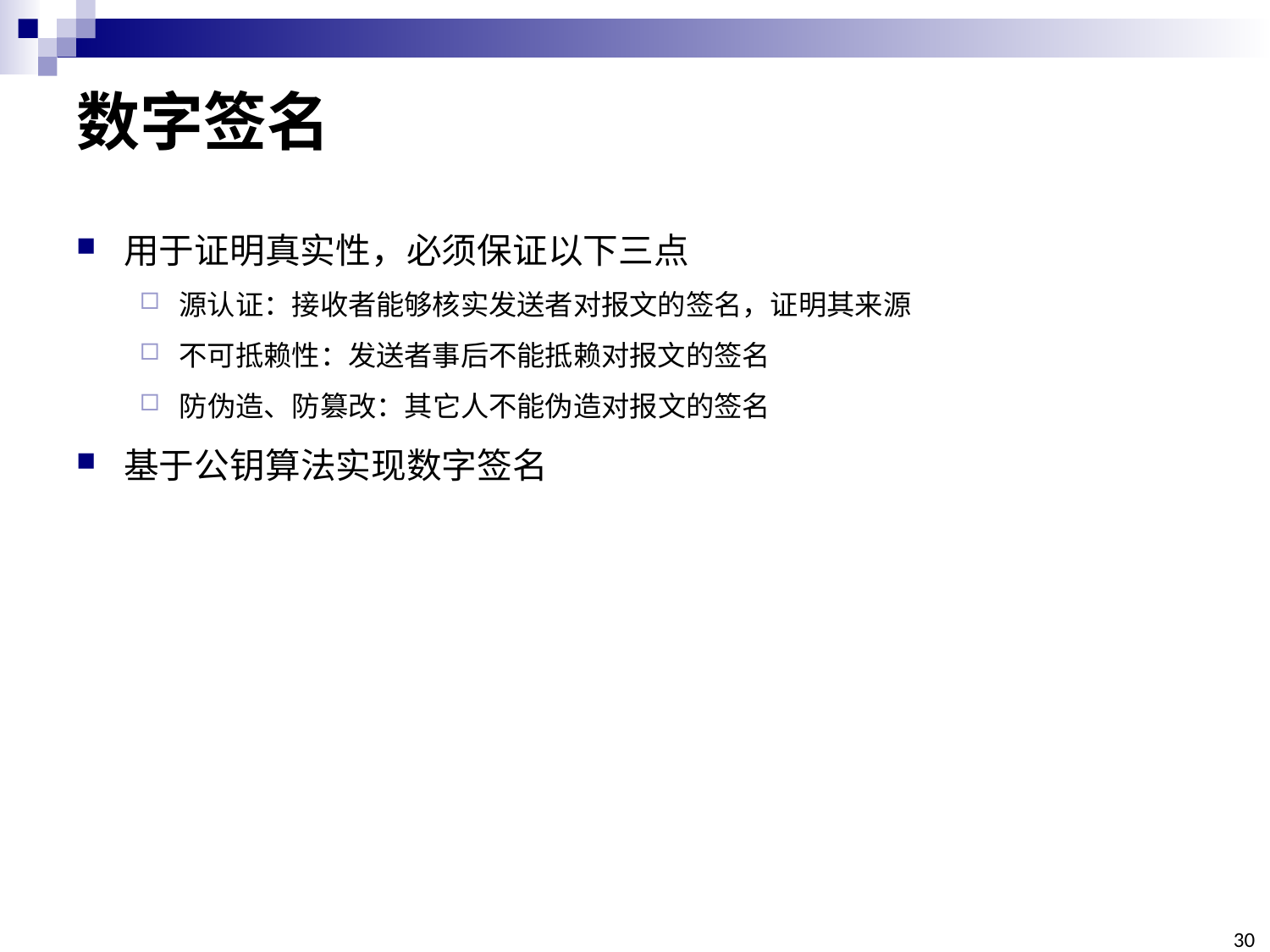

# 数字签名
用于证明真实性，必须保证以下三点
源认证：接收者能够核实发送者对报文的签名，证明其来源
不可抵赖性：发送者事后不能抵赖对报文的签名
防伪造、防篡改：其它人不能伪造对报文的签名
基于公钥算法实现数字签名
30